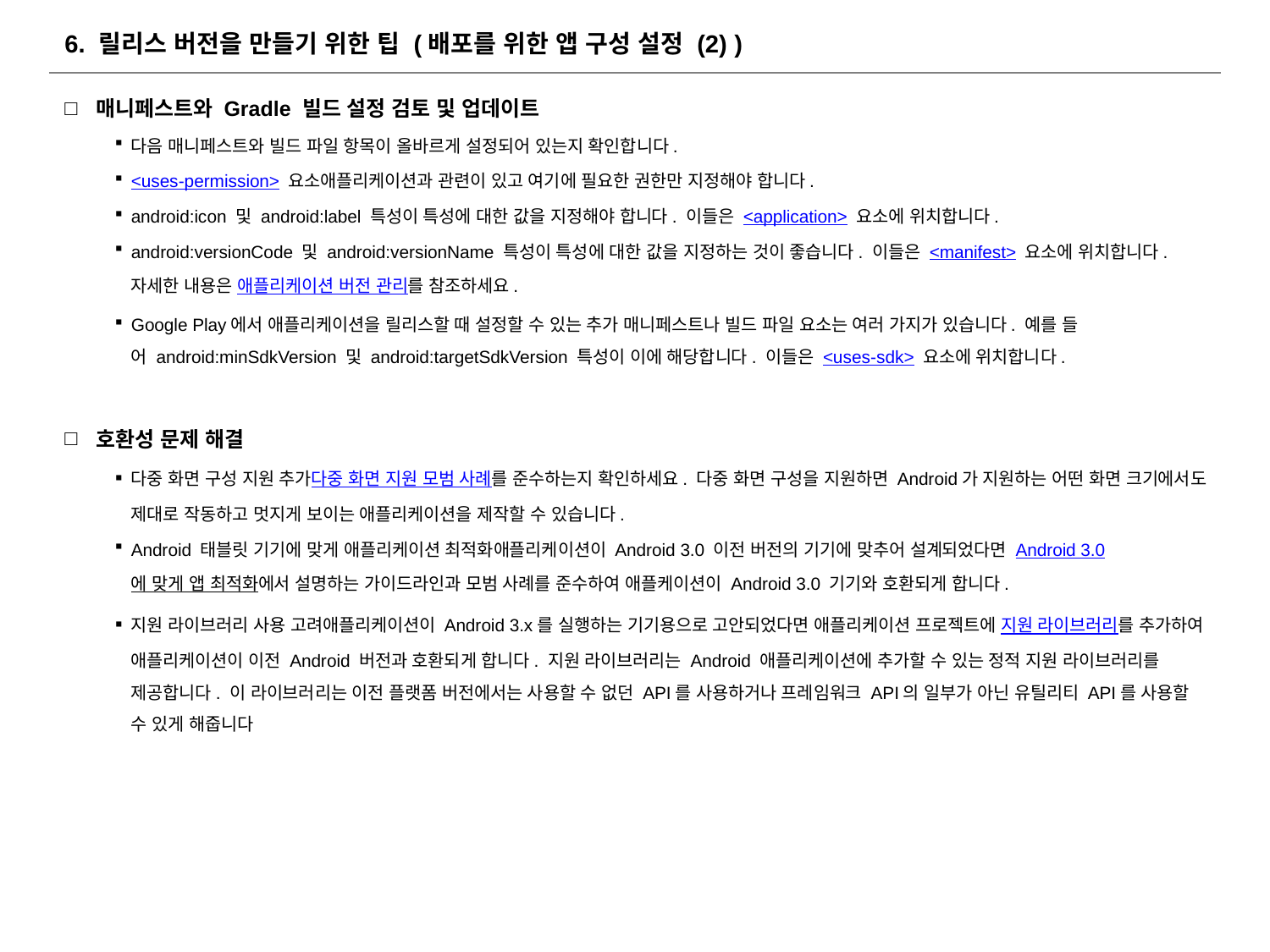

# 6. 릴리스 버전을 만들기 위한 팁 (배포를 위한 앱 구성 설정 (2) )
매니페스트와 Gradle 빌드 설정 검토 및 업데이트
다음 매니페스트와 빌드 파일 항목이 올바르게 설정되어 있는지 확인합니다.
<uses-permission> 요소애플리케이션과 관련이 있고 여기에 필요한 권한만 지정해야 합니다.
android:icon 및 android:label 특성이 특성에 대한 값을 지정해야 합니다. 이들은 <application> 요소에 위치합니다.
android:versionCode 및 android:versionName 특성이 특성에 대한 값을 지정하는 것이 좋습니다. 이들은 <manifest> 요소에 위치합니다. 자세한 내용은 애플리케이션 버전 관리를 참조하세요.
Google Play에서 애플리케이션을 릴리스할 때 설정할 수 있는 추가 매니페스트나 빌드 파일 요소는 여러 가지가 있습니다. 예를 들어 android:minSdkVersion 및 android:targetSdkVersion 특성이 이에 해당합니다. 이들은 <uses-sdk> 요소에 위치합니다.

호환성 문제 해결
다중 화면 구성 지원 추가다중 화면 지원 모범 사례를 준수하는지 확인하세요. 다중 화면 구성을 지원하면 Android가 지원하는 어떤 화면 크기에서도 제대로 작동하고 멋지게 보이는 애플리케이션을 제작할 수 있습니다.
Android 태블릿 기기에 맞게 애플리케이션 최적화애플리케이션이 Android 3.0 이전 버전의 기기에 맞추어 설계되었다면 Android 3.0에 맞게 앱 최적화에서 설명하는 가이드라인과 모범 사례를 준수하여 애플케이션이 Android 3.0 기기와 호환되게 합니다.
지원 라이브러리 사용 고려애플리케이션이 Android 3.x를 실행하는 기기용으로 고안되었다면 애플리케이션 프로젝트에 지원 라이브러리를 추가하여 애플리케이션이 이전 Android 버전과 호환되게 합니다. 지원 라이브러리는 Android 애플리케이션에 추가할 수 있는 정적 지원 라이브러리를 제공합니다. 이 라이브러리는 이전 플랫폼 버전에서는 사용할 수 없던 API를 사용하거나 프레임워크 API의 일부가 아닌 유틸리티 API를 사용할 수 있게 해줍니다